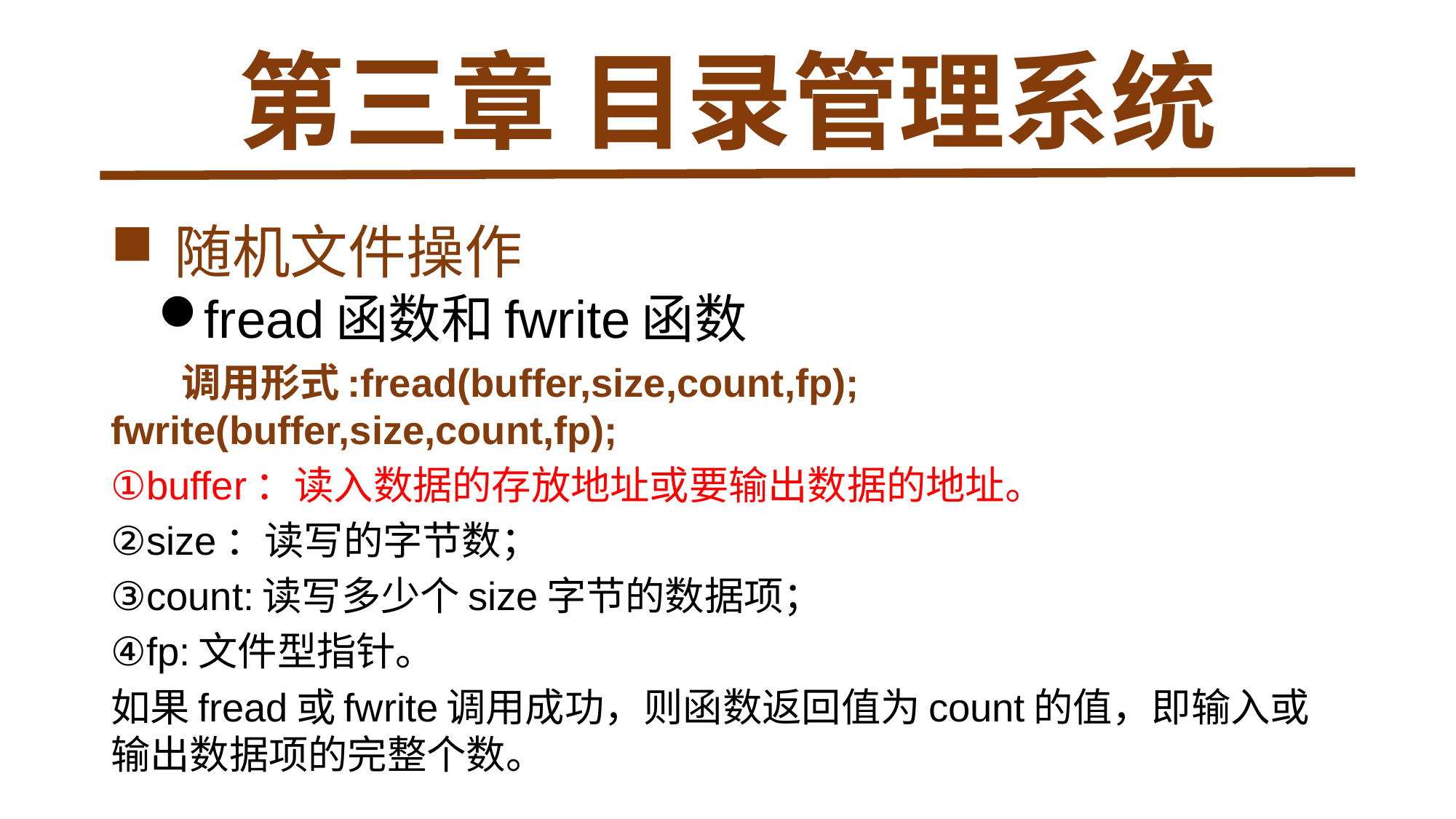

# 第三章 目录管理系统
 随机文件操作
fread函数和fwrite函数
       调用形式:fread(buffer,size,count,fp); fwrite(buffer,size,count,fp);
①buffer：读入数据的存放地址或要输出数据的地址。
②size：读写的字节数；
③count:读写多少个size字节的数据项；
④fp:文件型指针。
如果fread或fwrite调用成功，则函数返回值为count的值，即输入或输出数据项的完整个数。